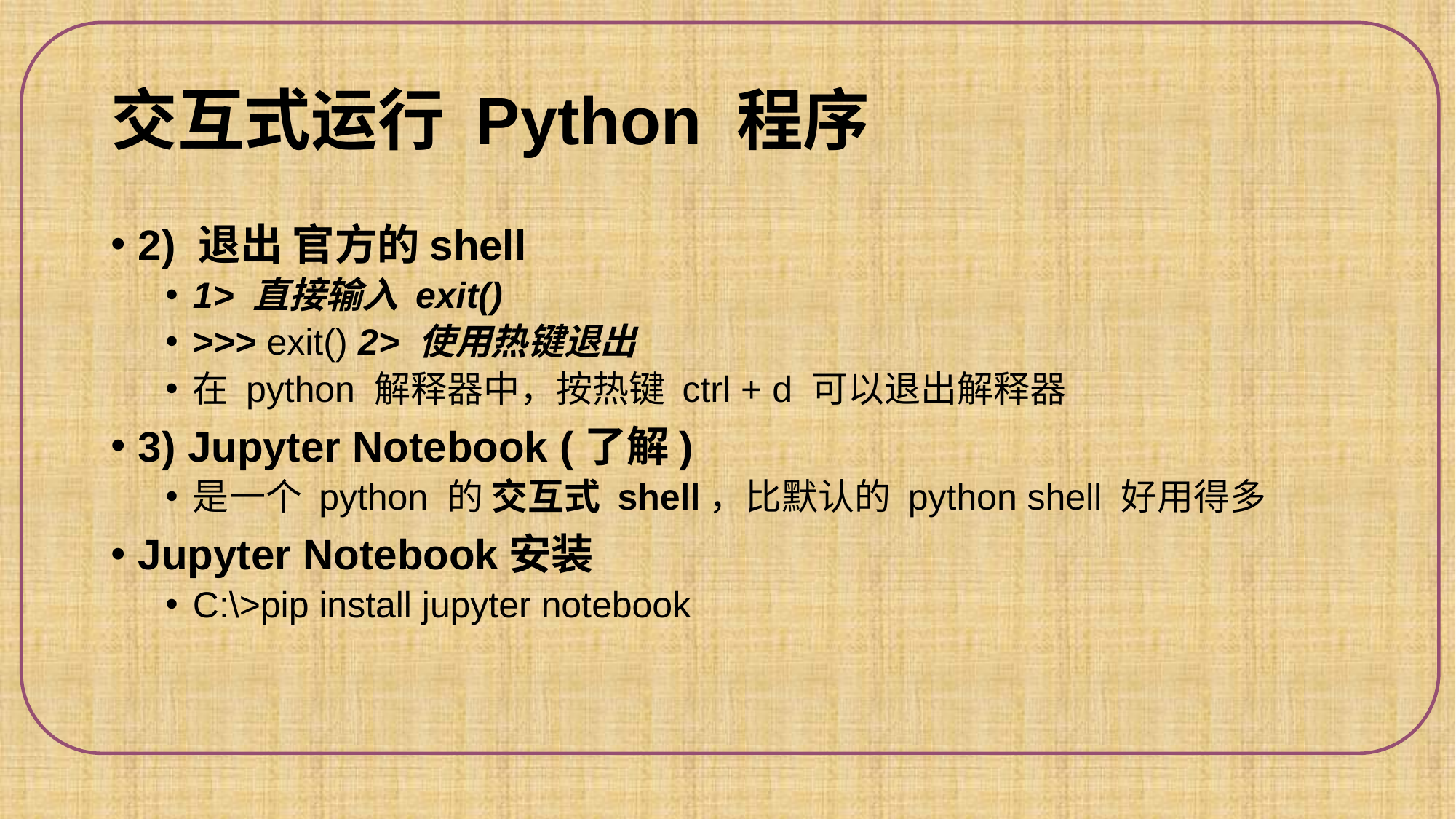

# 交互式运行 Python 程序
2) 退出 官方的shell
1> 直接输入 exit()
>>> exit() 2> 使用热键退出
在 python 解释器中，按热键 ctrl + d 可以退出解释器
3) Jupyter Notebook (了解)
是一个 python 的 交互式 shell，比默认的 python shell 好用得多
Jupyter Notebook安装
C:\>pip install jupyter notebook